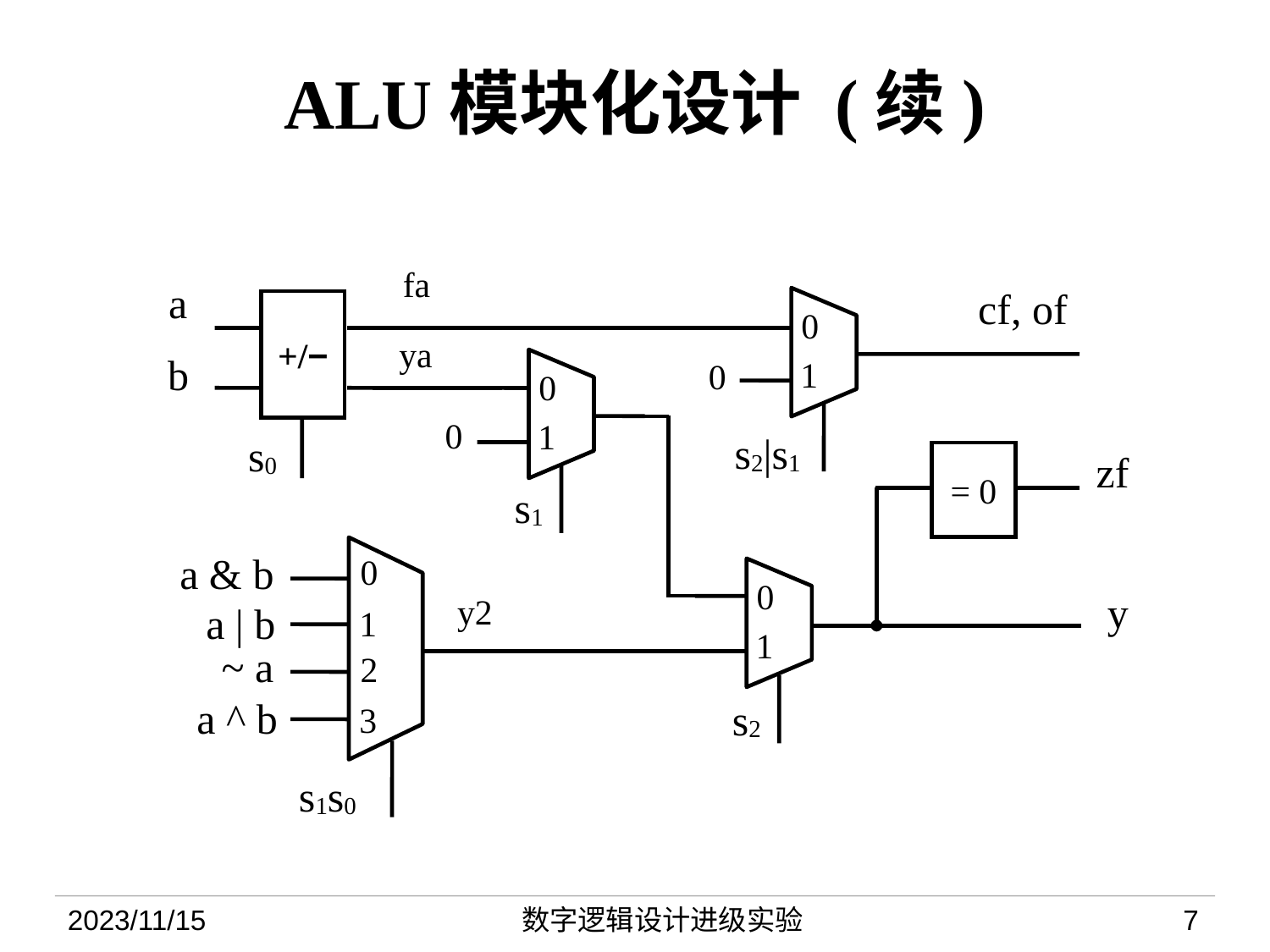

# ALU模块化设计 (续)
fa
a
+/−
ya

b

s0
cf, of
0

0
1

s2|s1
0

0
1

s1
zf
= 0
a & b
0
y2

a | b
1

~ a
2

a ^ b
3

s1s0
0

1

s2
y
2023/11/15
数字逻辑设计进级实验
7